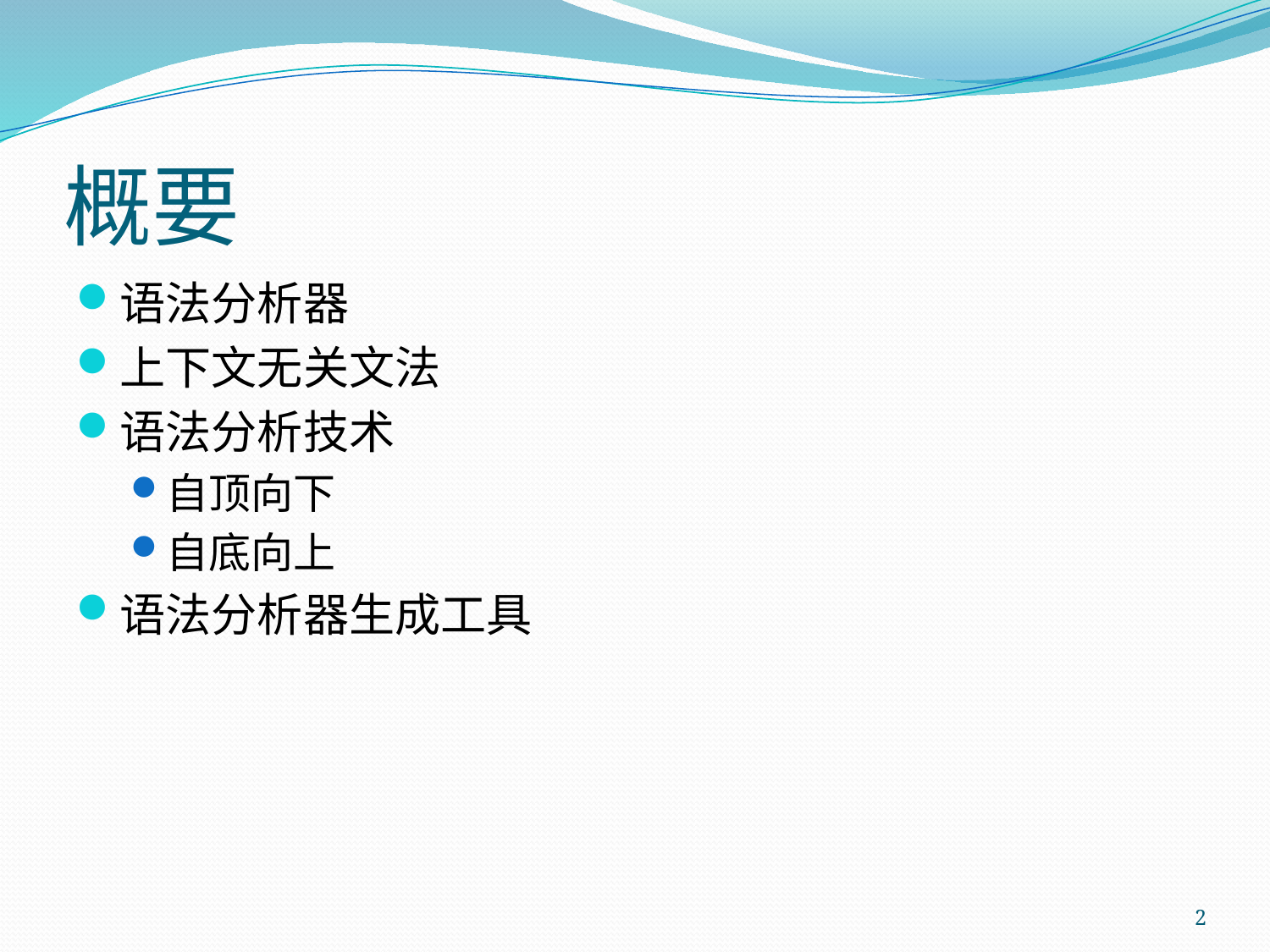

# 概要
语法分析器
上下文无关文法
语法分析技术
自顶向下
自底向上
语法分析器生成工具
2